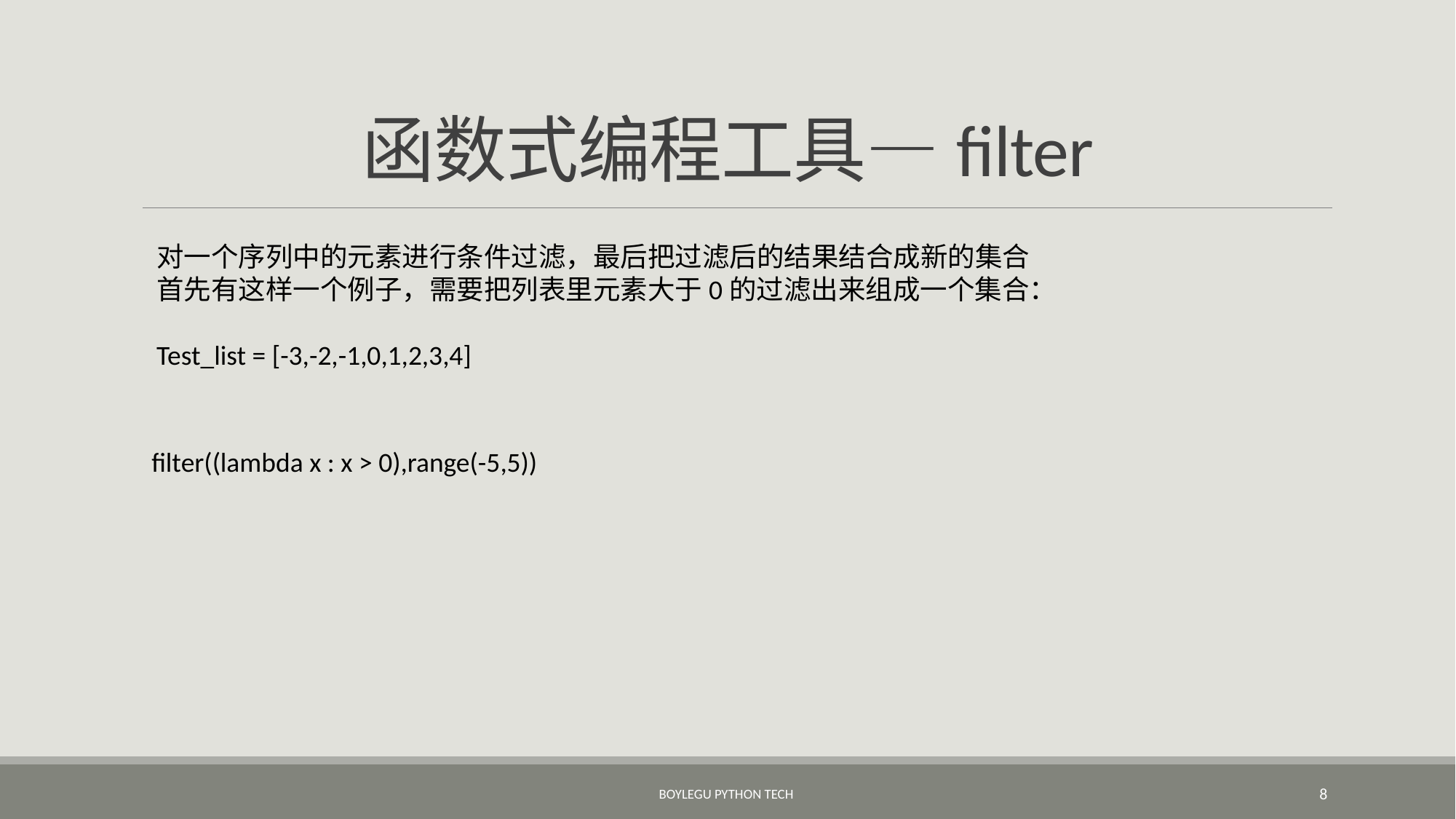

# 函数式编程工具—filter
对一个序列中的元素进行条件过滤，最后把过滤后的结果结合成新的集合
首先有这样一个例子，需要把列表里元素大于0的过滤出来组成一个集合：

Test_list = [-3,-2,-1,0,1,2,3,4]
filter((lambda x : x > 0),range(-5,5))

BoyleGu Python Tech
8